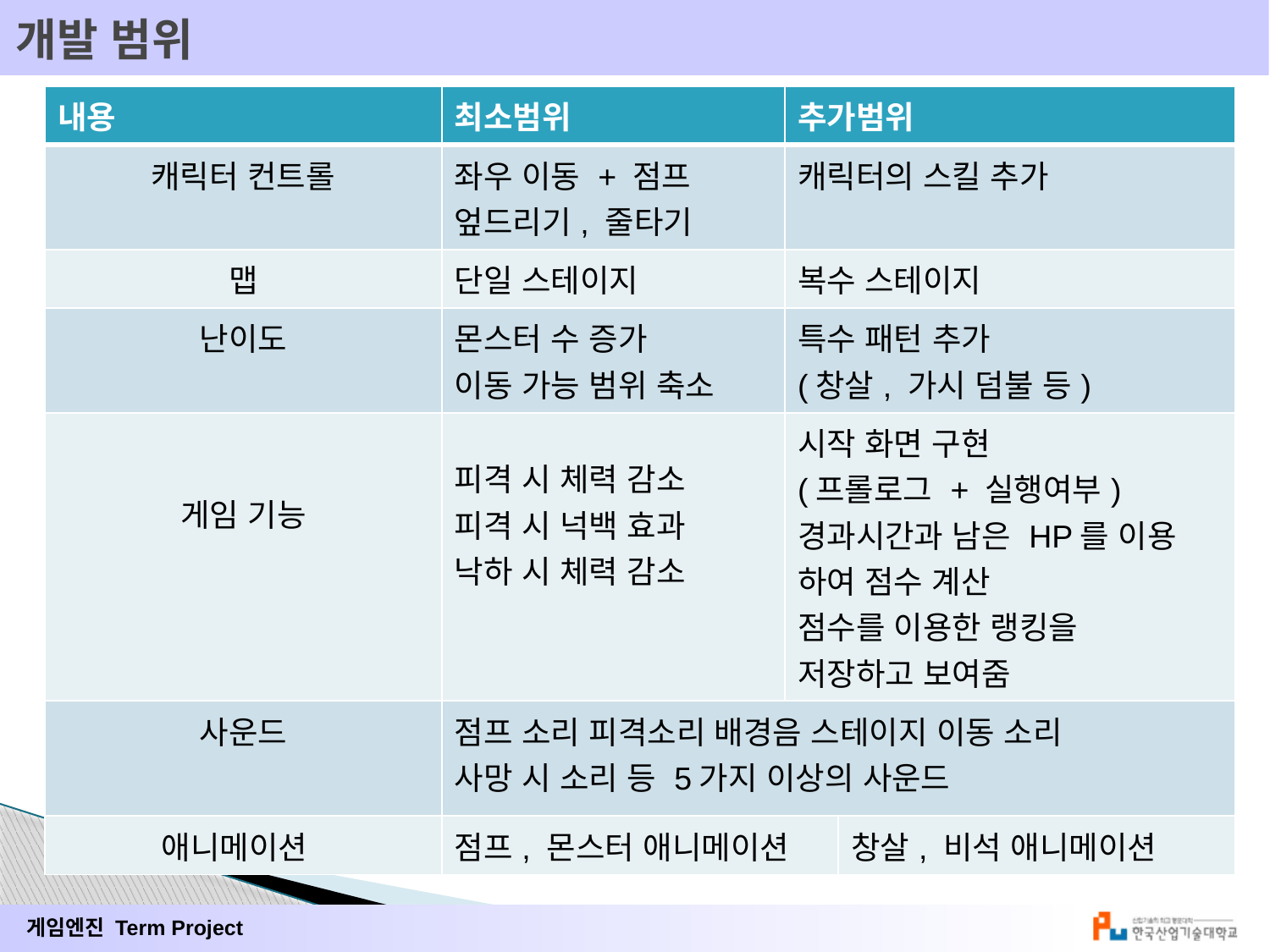

# 개발 범위
| 내용 | 최소범위 | 추가범위 |  |
| --- | --- | --- | --- |
| 캐릭터 컨트롤 | 좌우 이동 + 점프 엎드리기, 줄타기 | 캐릭터의 스킬 추가 |  |
| 맵 | 단일 스테이지 | 복수 스테이지 |  |
| 난이도 | 몬스터 수 증가 이동 가능 범위 축소 | 특수 패턴 추가 (창살, 가시 덤불 등) |  |
| 게임 기능 | 피격 시 체력 감소 피격 시 넉백 효과 낙하 시 체력 감소 | 시작 화면 구현 (프롤로그 + 실행여부) 경과시간과 남은 HP를 이용 하여 점수 계산 점수를 이용한 랭킹을 저장하고 보여줌 |  |
| 사운드 | 점프 소리 피격소리 배경음 스테이지 이동 소리 사망 시 소리 등 5가지 이상의 사운드 |  |  |
| 애니메이션 | 점프, 몬스터 애니메이션 |  | 창살, 비석 애니메이션 |